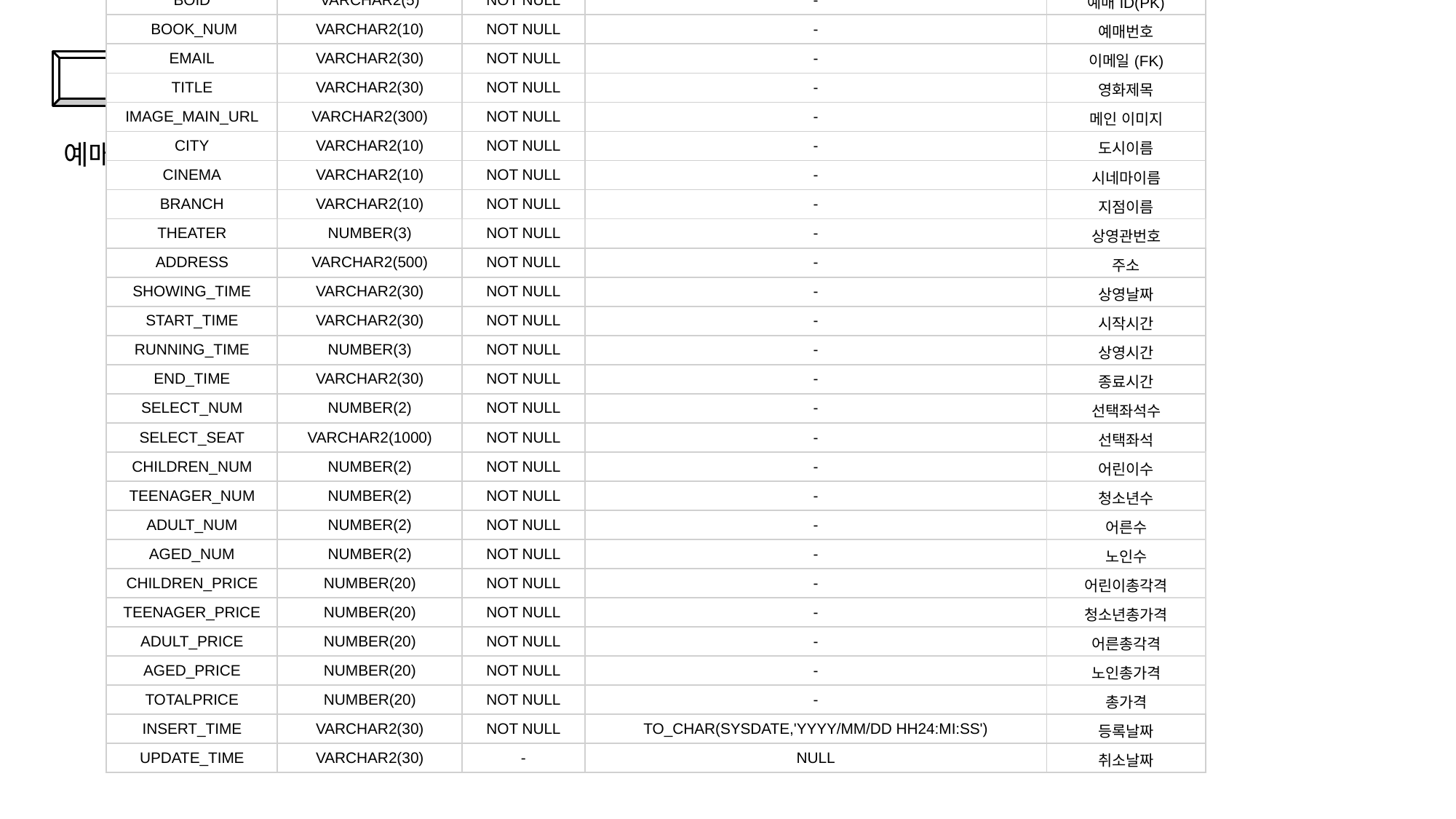

| BOOK\_TB |  |  |  |  |
| --- | --- | --- | --- | --- |
| column | type | NULL | Default | comment |
| BOID | VARCHAR2(5) | NOT NULL | - | 예매ID(PK) |
| BOOK\_NUM | VARCHAR2(10) | NOT NULL | - | 예매번호 |
| EMAIL | VARCHAR2(30) | NOT NULL | - | 이메일(FK) |
| TITLE | VARCHAR2(30) | NOT NULL | - | 영화제목 |
| IMAGE\_MAIN\_URL | VARCHAR2(300) | NOT NULL | - | 메인 이미지 |
| CITY | VARCHAR2(10) | NOT NULL | - | 도시이름 |
| CINEMA | VARCHAR2(10) | NOT NULL | - | 시네마이름 |
| BRANCH | VARCHAR2(10) | NOT NULL | - | 지점이름 |
| THEATER | NUMBER(3) | NOT NULL | - | 상영관번호 |
| ADDRESS | VARCHAR2(500) | NOT NULL | - | 주소 |
| SHOWING\_TIME | VARCHAR2(30) | NOT NULL | - | 상영날짜 |
| START\_TIME | VARCHAR2(30) | NOT NULL | - | 시작시간 |
| RUNNING\_TIME | NUMBER(3) | NOT NULL | - | 상영시간 |
| END\_TIME | VARCHAR2(30) | NOT NULL | - | 종료시간 |
| SELECT\_NUM | NUMBER(2) | NOT NULL | - | 선택좌석수 |
| SELECT\_SEAT | VARCHAR2(1000) | NOT NULL | - | 선택좌석 |
| CHILDREN\_NUM | NUMBER(2) | NOT NULL | - | 어린이수 |
| TEENAGER\_NUM | NUMBER(2) | NOT NULL | - | 청소년수 |
| ADULT\_NUM | NUMBER(2) | NOT NULL | - | 어른수 |
| AGED\_NUM | NUMBER(2) | NOT NULL | - | 노인수 |
| CHILDREN\_PRICE | NUMBER(20) | NOT NULL | - | 어린이총각격 |
| TEENAGER\_PRICE | NUMBER(20) | NOT NULL | - | 청소년총가격 |
| ADULT\_PRICE | NUMBER(20) | NOT NULL | - | 어른총각격 |
| AGED\_PRICE | NUMBER(20) | NOT NULL | - | 노인총가격 |
| TOTALPRICE | NUMBER(20) | NOT NULL | - | 총가격 |
| INSERT\_TIME | VARCHAR2(30) | NOT NULL | TO\_CHAR(SYSDATE,'YYYY/MM/DD HH24:MI:SS') | 등록날짜 |
| UPDATE\_TIME | VARCHAR2(30) | - | NULL | 취소날짜 |
예매 관련
예매 정보 테이블